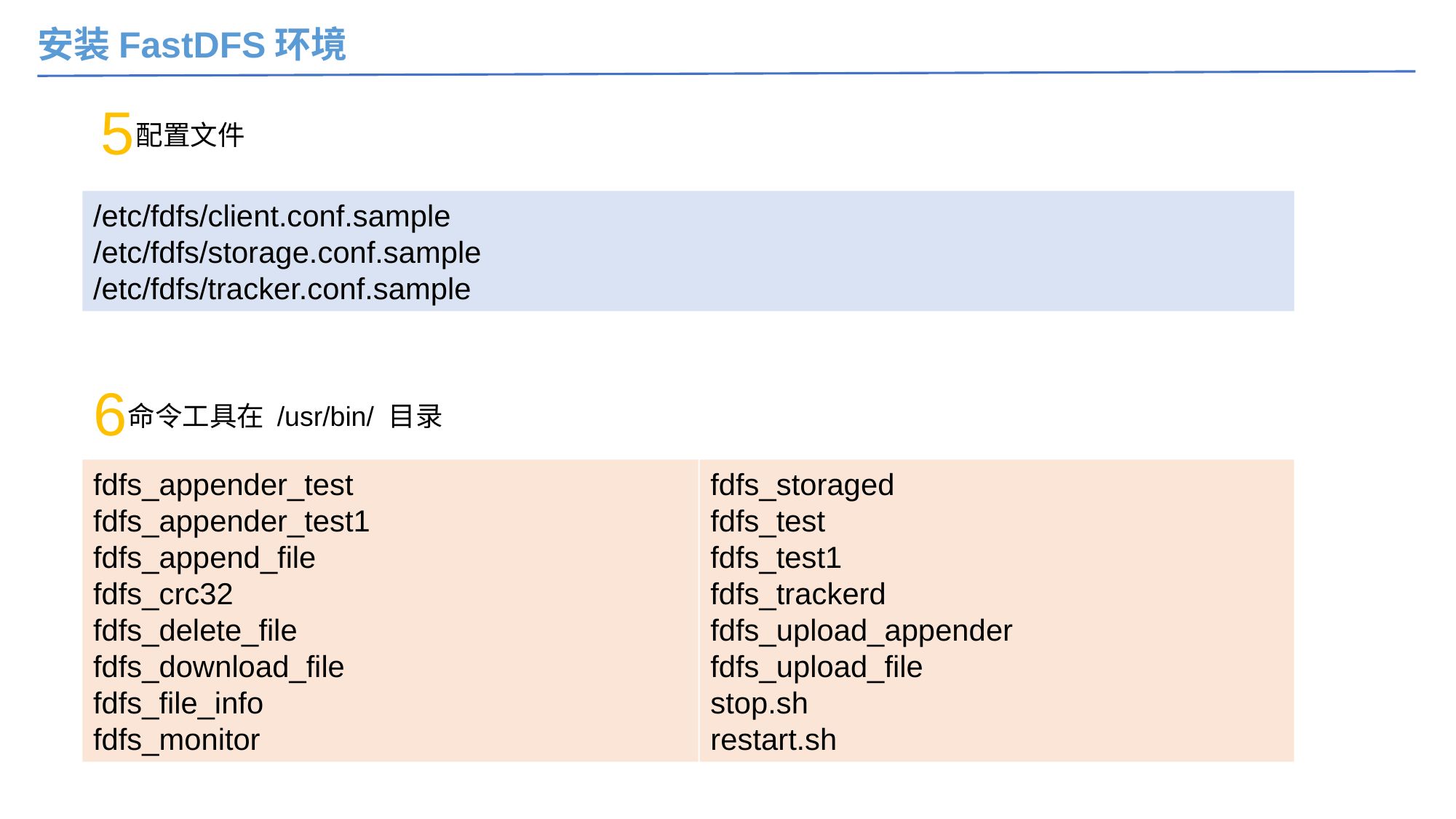

安装FastDFS环境
5
配置文件
/etc/fdfs/client.conf.sample
/etc/fdfs/storage.conf.sample
/etc/fdfs/tracker.conf.sample
6
命令工具在 /usr/bin/ 目录
fdfs_storaged
fdfs_test
fdfs_test1
fdfs_trackerd
fdfs_upload_appender
fdfs_upload_file
stop.sh
restart.sh
fdfs_appender_test
fdfs_appender_test1
fdfs_append_file
fdfs_crc32
fdfs_delete_file
fdfs_download_file
fdfs_file_info
fdfs_monitor